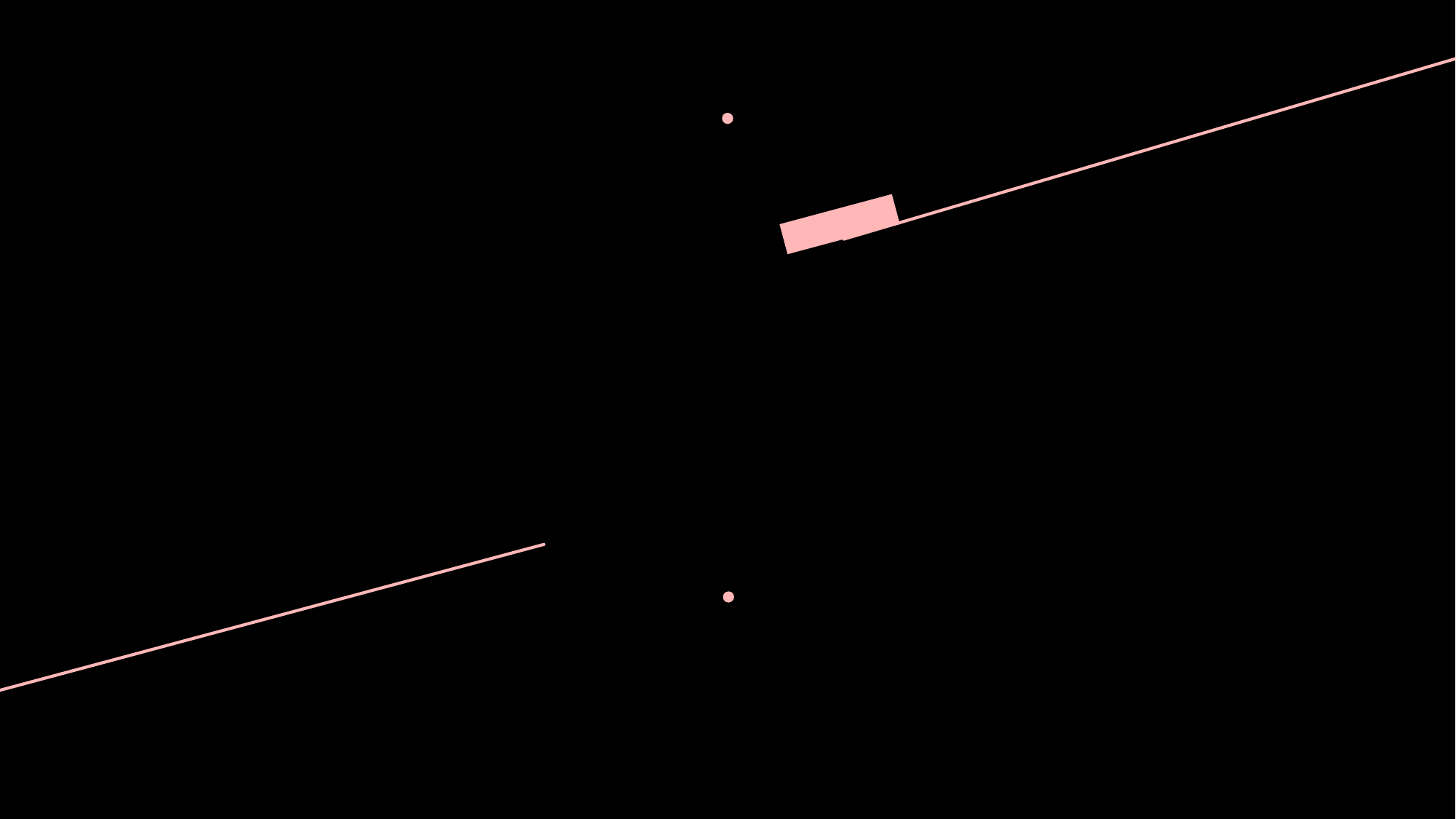

스크립트언어
Python
기획발표
-
2016182042 조윤영
2016182032 이혜리

ADSTORE PT TEMPLATE
DESIGNED BY J2YLHR